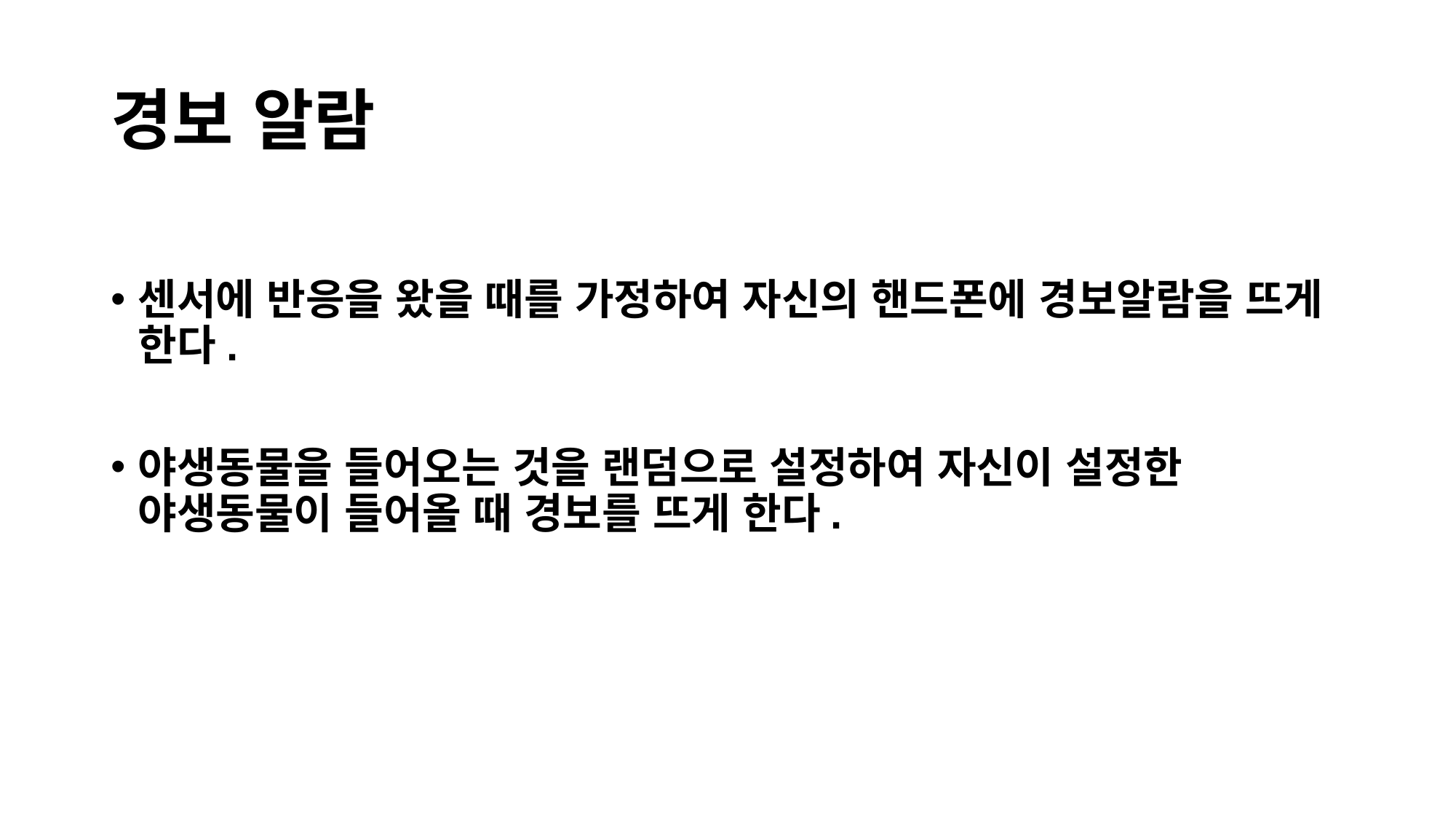

# 경보 알람
센서에 반응을 왔을 때를 가정하여 자신의 핸드폰에 경보알람을 뜨게 한다.

야생동물을 들어오는 것을 랜덤으로 설정하여 자신이 설정한 야생동물이 들어올 때 경보를 뜨게 한다.